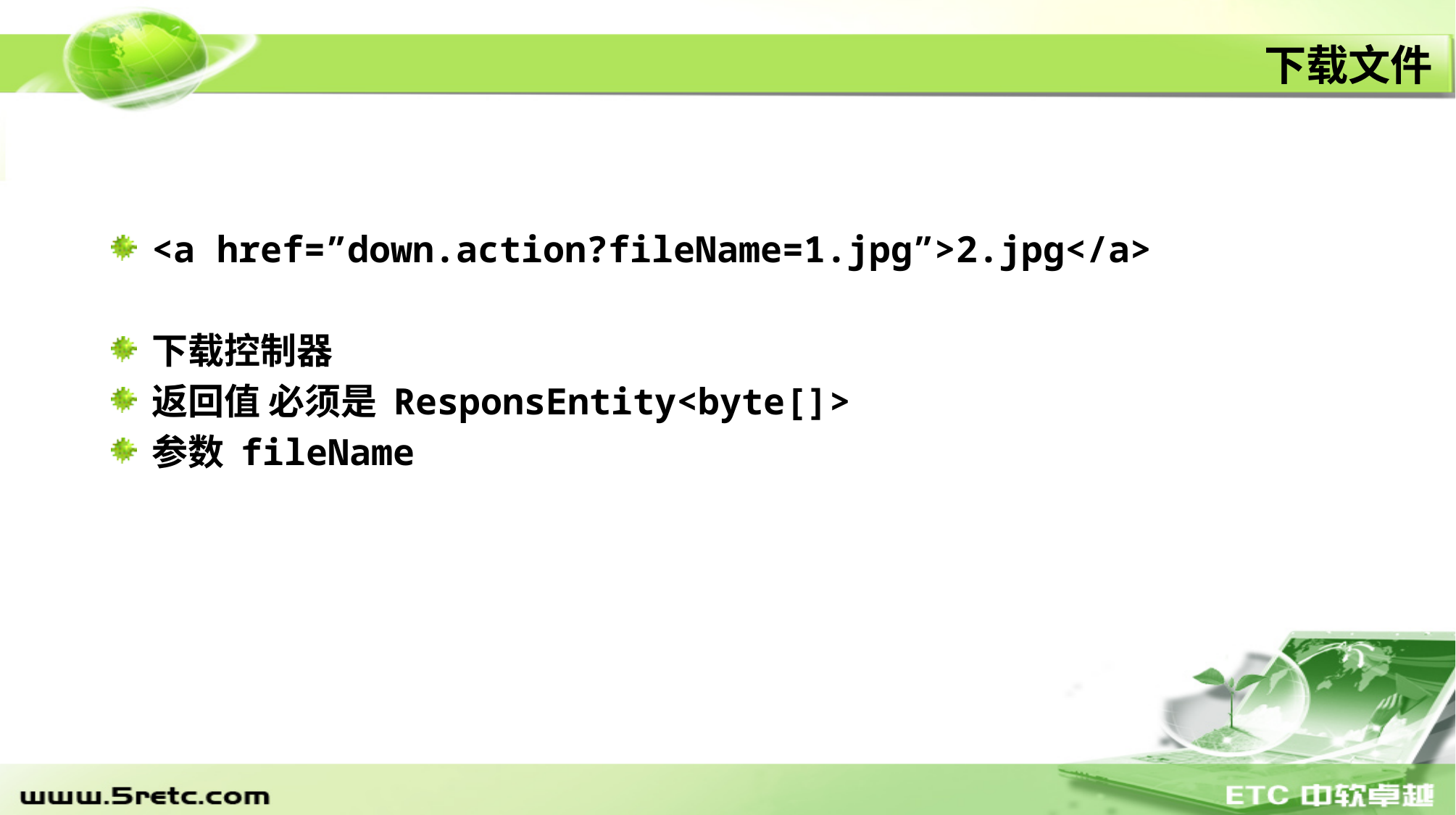

# 下载文件
<a href=”down.action?fileName=1.jpg”>2.jpg</a>

下载控制器
返回值 必须是 ResponsEntity<byte[]>
参数 fileName